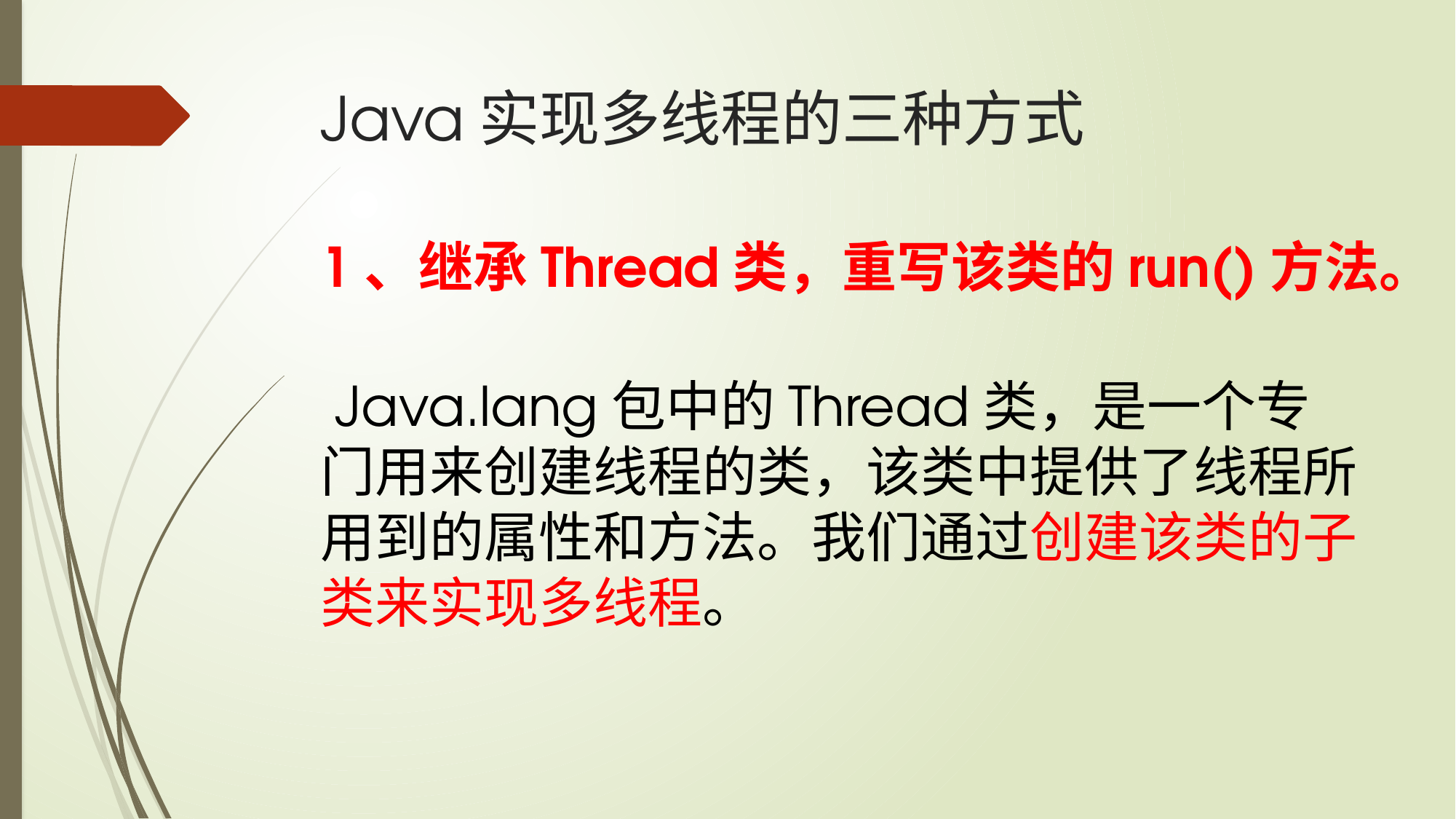

# Java实现多线程的三种方式
1、继承Thread类，重写该类的run()方法。
 Java.lang包中的Thread类，是一个专门用来创建线程的类，该类中提供了线程所用到的属性和方法。我们通过创建该类的子类来实现多线程。